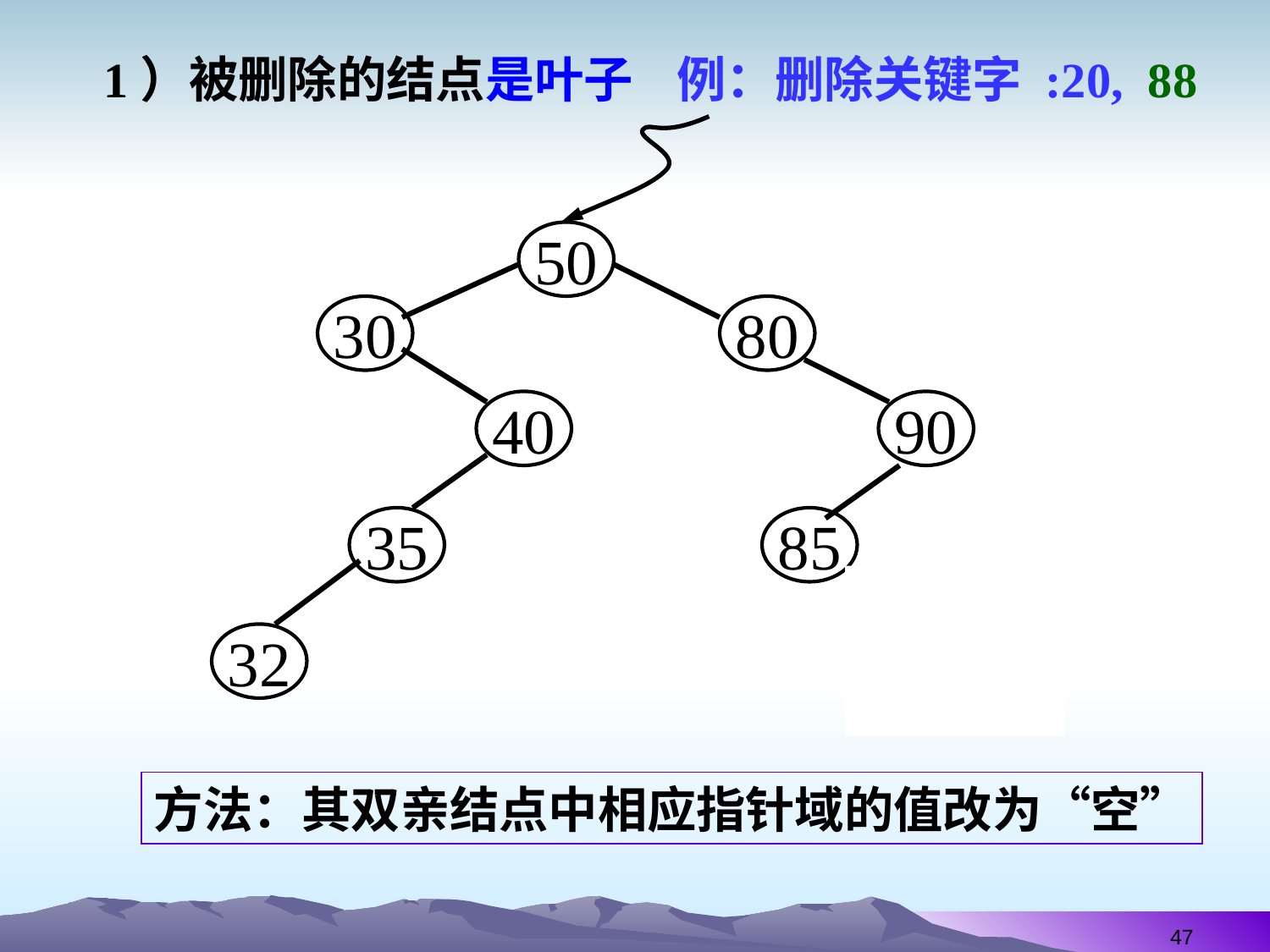

1）被删除的结点是叶子
例：删除关键字 :20,  88

50

30
80

20
40
90

35
85

32
88

方法：其双亲结点中相应指针域的值改为“空”
47